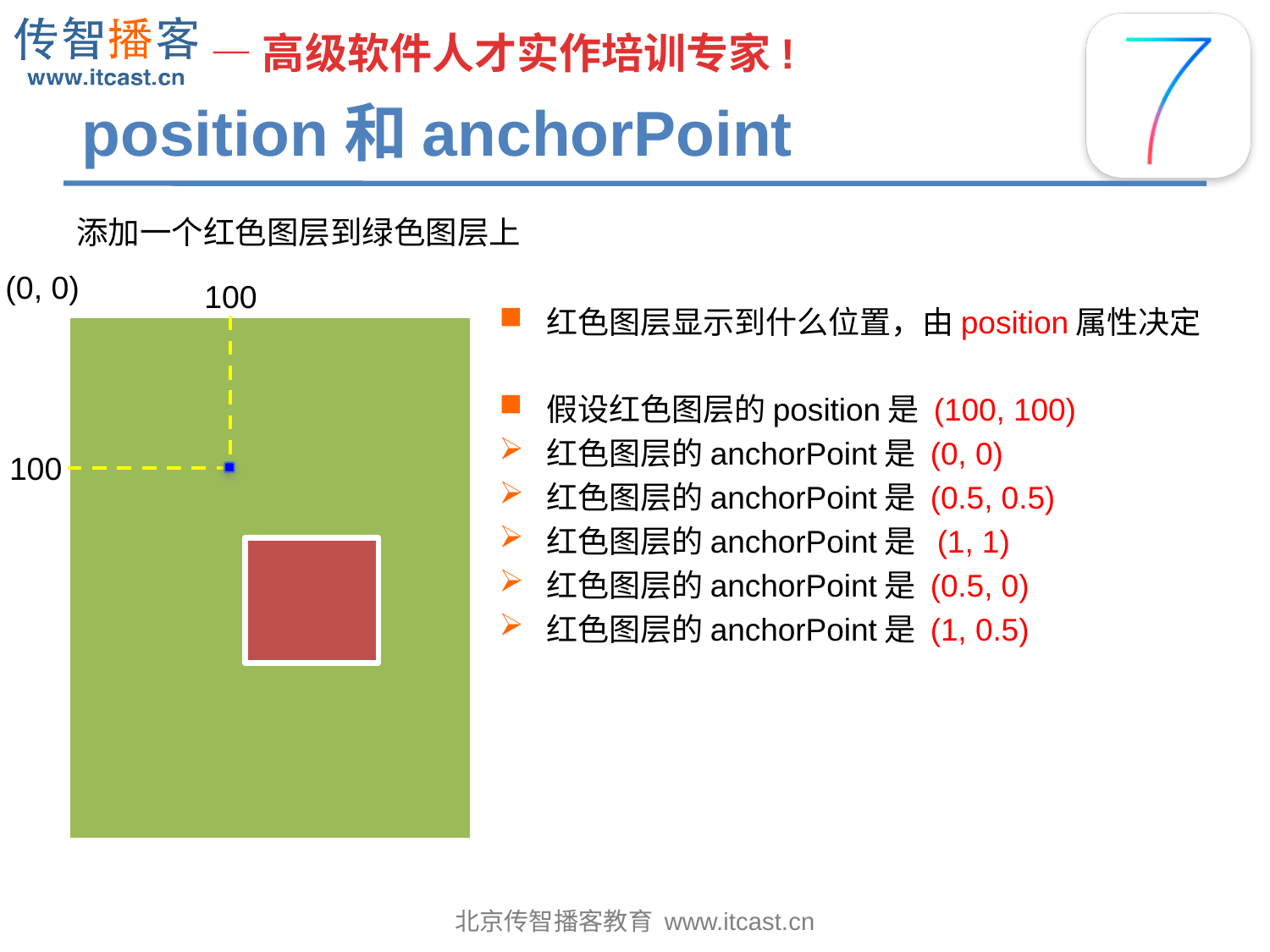

# position和anchorPoint
添加一个红色图层到绿色图层上
(0, 0)
100
红色图层显示到什么位置，由position属性决定

假设红色图层的position是 (100, 100)
红色图层的anchorPoint是 (0, 0)
红色图层的anchorPoint是 (0.5, 0.5)
红色图层的anchorPoint是  (1, 1)
红色图层的anchorPoint是 (0.5, 0)
红色图层的anchorPoint是 (1, 0.5)

100